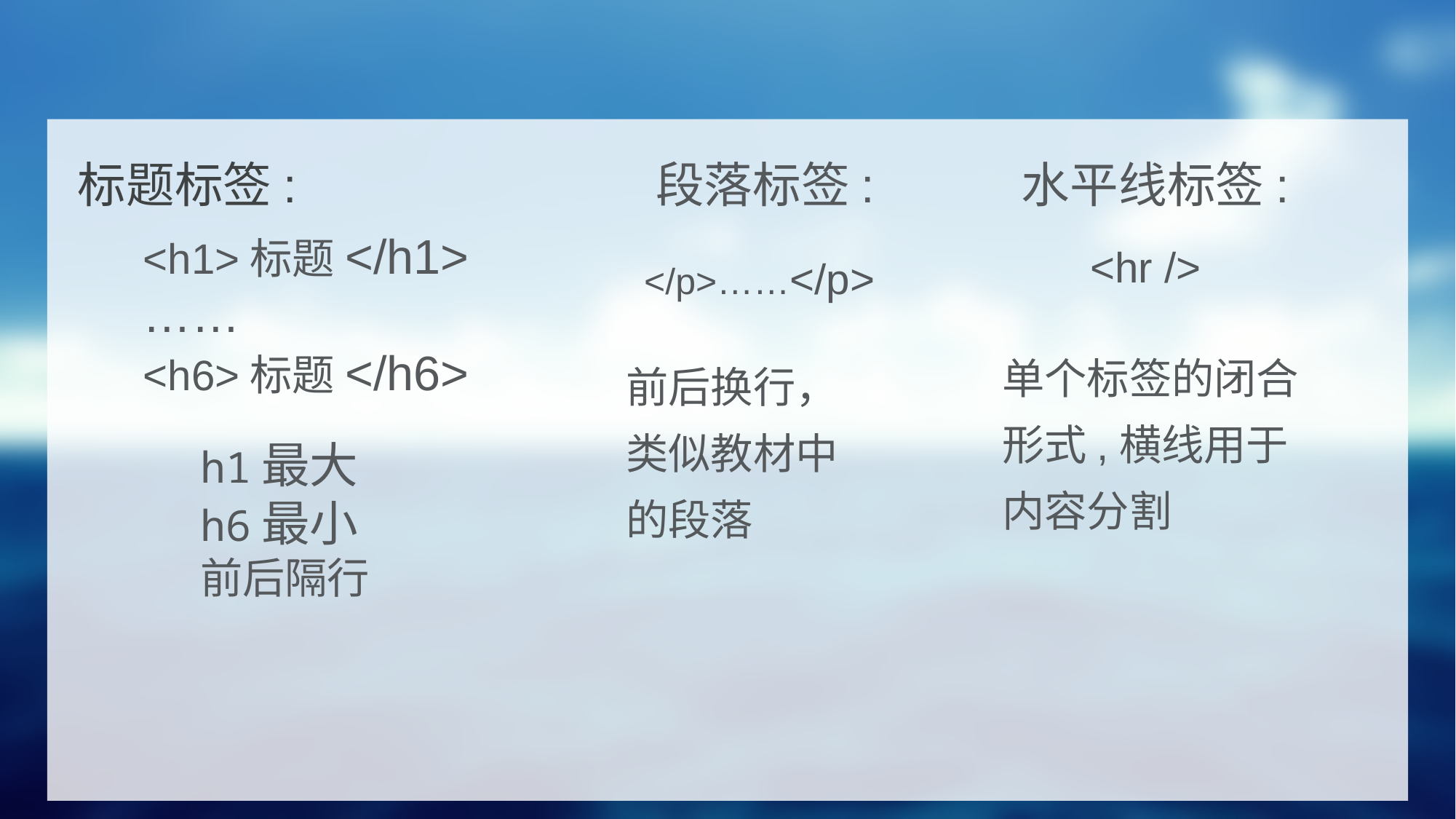

标题标签:

段落标签:

水平线标签:

<h1>标题</h1>
……
<h6>标题</h6>

<hr />

</p>……</p>

单个标签的闭合形式,横线用于内容分割

前后换行，类似教材中的段落

h1最大
h6最小
前后隔行